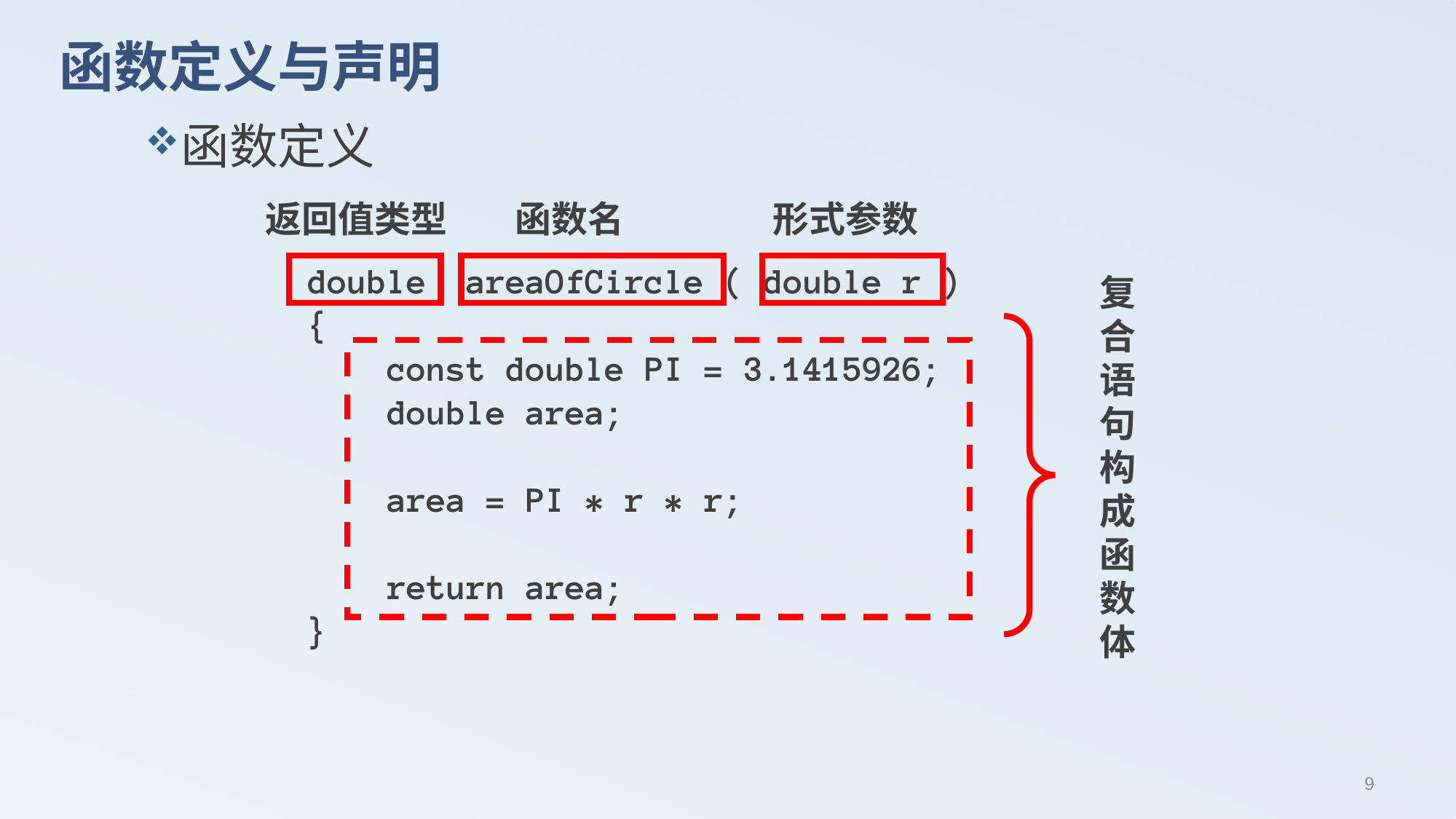

# 函数定义与声明
函数定义
返回值类型
函数名
形式参数
double  areaOfCircle ( double r )
{
    const double PI = 3.1415926;
    double area;

    area = PI * r * r;

    return area;
}

复合语句构成函数体